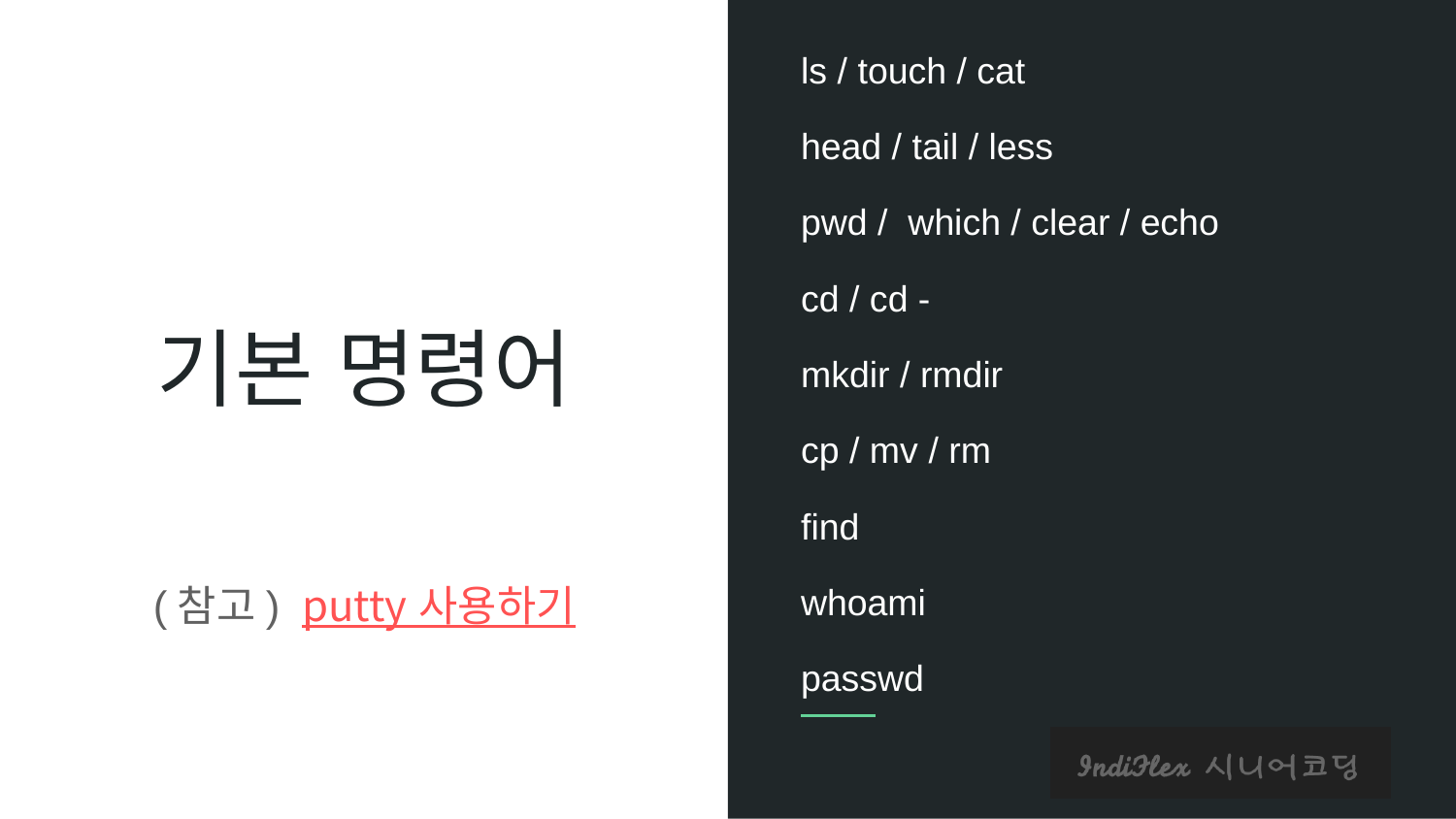

ls / touch / cat
head / tail / less
pwd /  which / clear / echo
cd / cd -
mkdir / rmdir
cp / mv / rm
find
whoami
passwd
# 기본 명령어
(참고) putty 사용하기